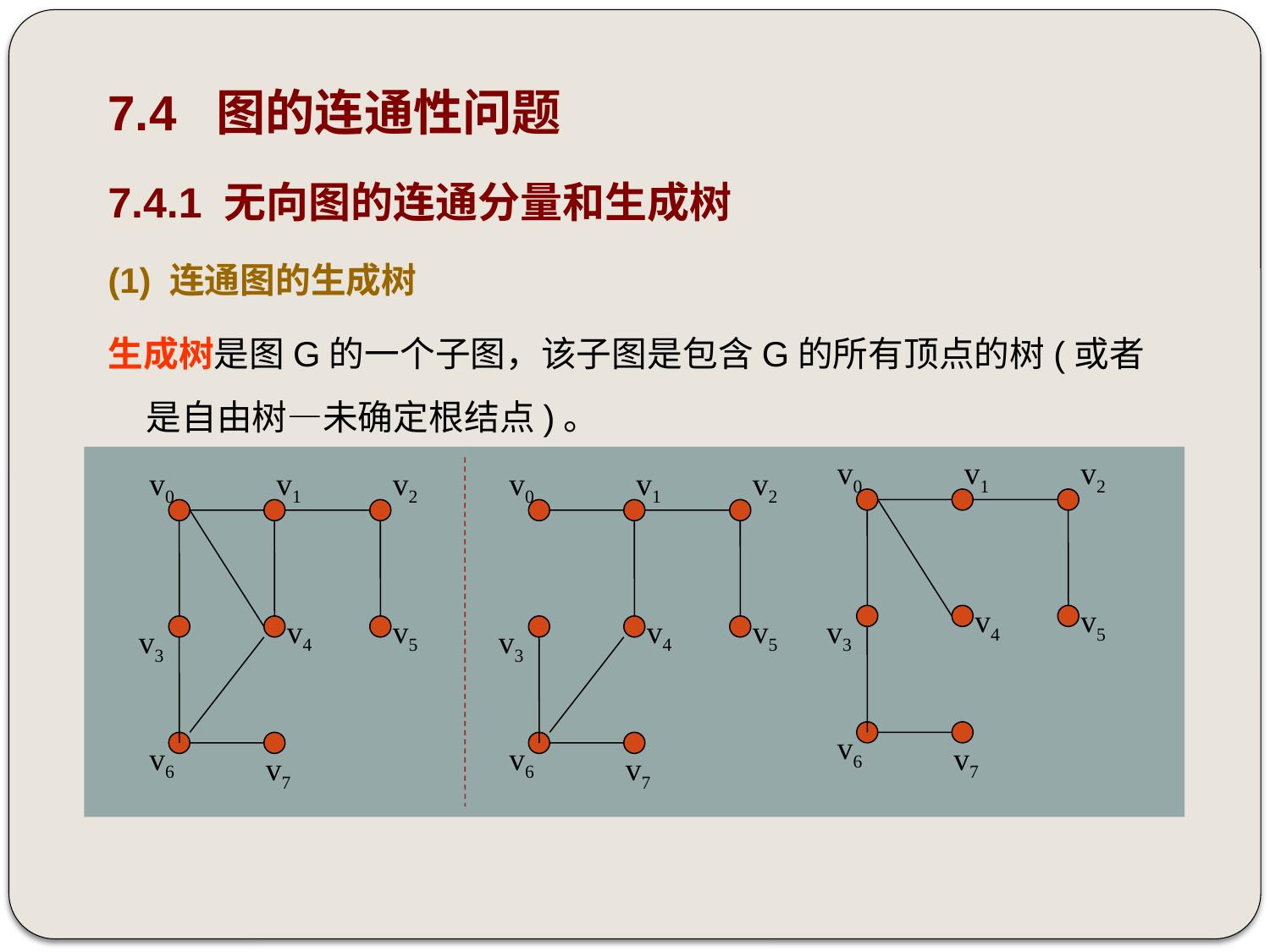

# 7.4  图的连通性问题
7.4.1 无向图的连通分量和生成树
(1) 连通图的生成树
生成树是图G的一个子图，该子图是包含G的所有顶点的树(或者是自由树—未确定根结点)。

v0
v1
v2
v0
v1
v2

v0
v1
v2

v4
v5
v4
v5
v4
v5
v3

v3

v3

v6

v6

v6

v7

v7

v7